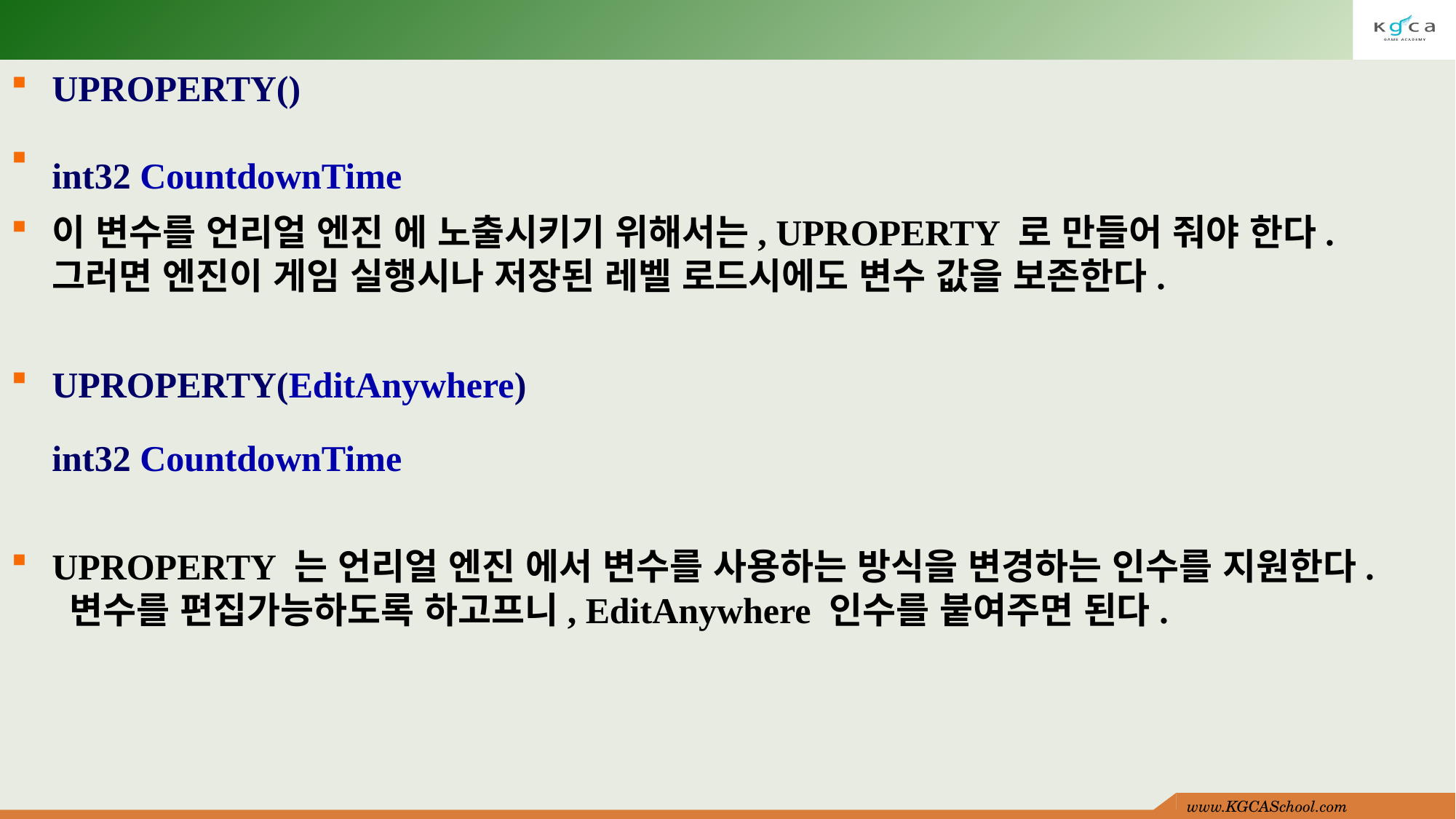

#
UPROPERTY()
int32 CountdownTime
이 변수를 언리얼 엔진 에 노출시키기 위해서는, UPROPERTY 로 만들어 줘야 한다.
그러면 엔진이 게임 실행시나 저장된 레벨 로드시에도 변수 값을 보존한다.

UPROPERTY(EditAnywhere)
int32 CountdownTime

UPROPERTY 는 언리얼 엔진 에서 변수를 사용하는 방식을 변경하는 인수를 지원한다.
 변수를 편집가능하도록 하고프니, EditAnywhere 인수를 붙여주면 된다.